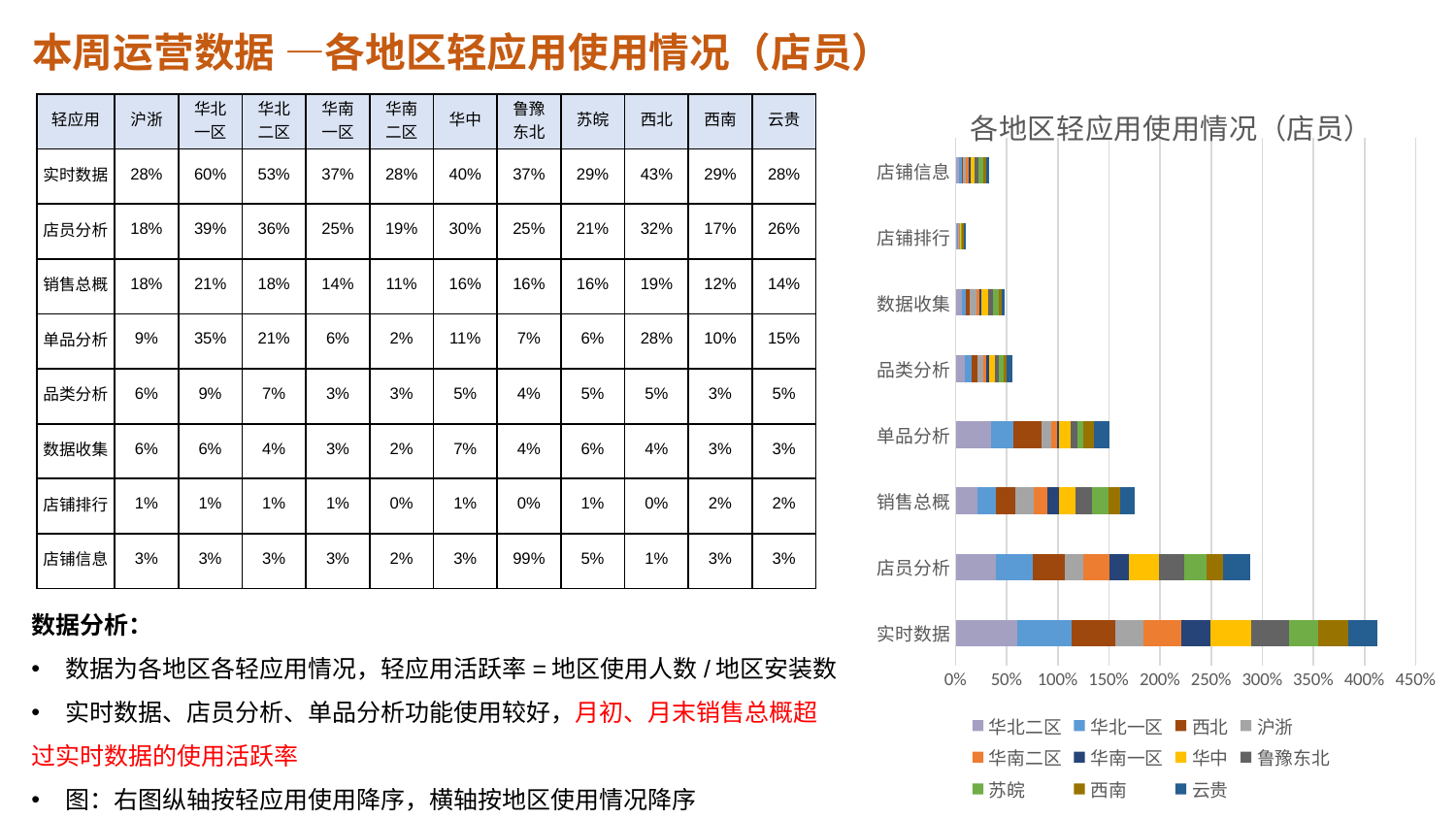

本周运营数据 —各地区轻应用使用情况（店员）
| 轻应用 | 沪浙 | 华北一区 | 华北二区 | 华南一区 | 华南二区 | 华中 | 鲁豫东北 | 苏皖 | 西北 | 西南 | 云贵 |
| --- | --- | --- | --- | --- | --- | --- | --- | --- | --- | --- | --- |
| 实时数据 | 28% | 60% | 53% | 37% | 28% | 40% | 37% | 29% | 43% | 29% | 28% |
| 店员分析 | 18% | 39% | 36% | 25% | 19% | 30% | 25% | 21% | 32% | 17% | 26% |
| 销售总概 | 18% | 21% | 18% | 14% | 11% | 16% | 16% | 16% | 19% | 12% | 14% |
| 单品分析 | 9% | 35% | 21% | 6% | 2% | 11% | 7% | 6% | 28% | 10% | 15% |
| 品类分析 | 6% | 9% | 7% | 3% | 3% | 5% | 4% | 5% | 5% | 3% | 5% |
| 数据收集 | 6% | 6% | 4% | 3% | 2% | 7% | 4% | 6% | 4% | 3% | 3% |
| 店铺排行 | 1% | 1% | 1% | 1% | 0% | 1% | 0% | 1% | 0% | 2% | 2% |
| 店铺信息 | 3% | 3% | 3% | 3% | 2% | 3% | 99% | 5% | 1% | 3% | 3% |

### Chart: 各地区轻应用使用情况（店员）

| Category | 华北二区 | 华北一区 | 西北 | 沪浙 | 华南二区 | 华南一区 | 华中 | 鲁豫东北 | 苏皖 | 西南 | 云贵 |
|---|---|---|---|---|---|---|---|---|---|---|---|
| 实时数据 | 0.6 | 0.53 | 0.43 | 0.28 | 0.37 | 0.28 | 0.4 | 0.37 | 0.29 | 0.29 | 0.28 |
| 店员分析 | 0.39 | 0.36 | 0.32 | 0.18 | 0.25 | 0.19 | 0.3 | 0.25 | 0.21 | 0.17 | 0.26 |
| 销售总概 | 0.21 | 0.18 | 0.19 | 0.18 | 0.14 | 0.11 | 0.16 | 0.16 | 0.16 | 0.12 | 0.14 |
| 单品分析 | 0.35 | 0.21 | 0.28 | 0.09 | 0.06 | 0.02 | 0.11 | 0.07 | 0.06 | 0.1 | 0.15 |
| 品类分析 | 0.09 | 0.07 | 0.05 | 0.06 | 0.03 | 0.03 | 0.05 | 0.04 | 0.05 | 0.03 | 0.05 |
| 数据收集 | 0.06 | 0.04 | 0.04 | 0.06 | 0.03 | 0.02 | 0.07 | 0.04 | 0.06 | 0.03 | 0.03 |
| 店铺排行 | 0.01 | 0.01 | 0.0 | 0.01 | 0.01 | 0.0 | 0.01 | 0.0 | 0.01 | 0.02 | 0.02 |
| 店铺信息 | 0.03 | 0.03 | 0.01 | 0.03 | 0.03 | 0.02 | 0.03 | 0.04 | 0.05 | 0.03 | 0.03 |
数据分析：
数据为各地区各轻应用情况，轻应用活跃率=地区使用人数/地区安装数
实时数据、店员分析、单品分析功能使用较好，月初、月末销售总概超
过实时数据的使用活跃率
图：右图纵轴按轻应用使用降序，横轴按地区使用情况降序